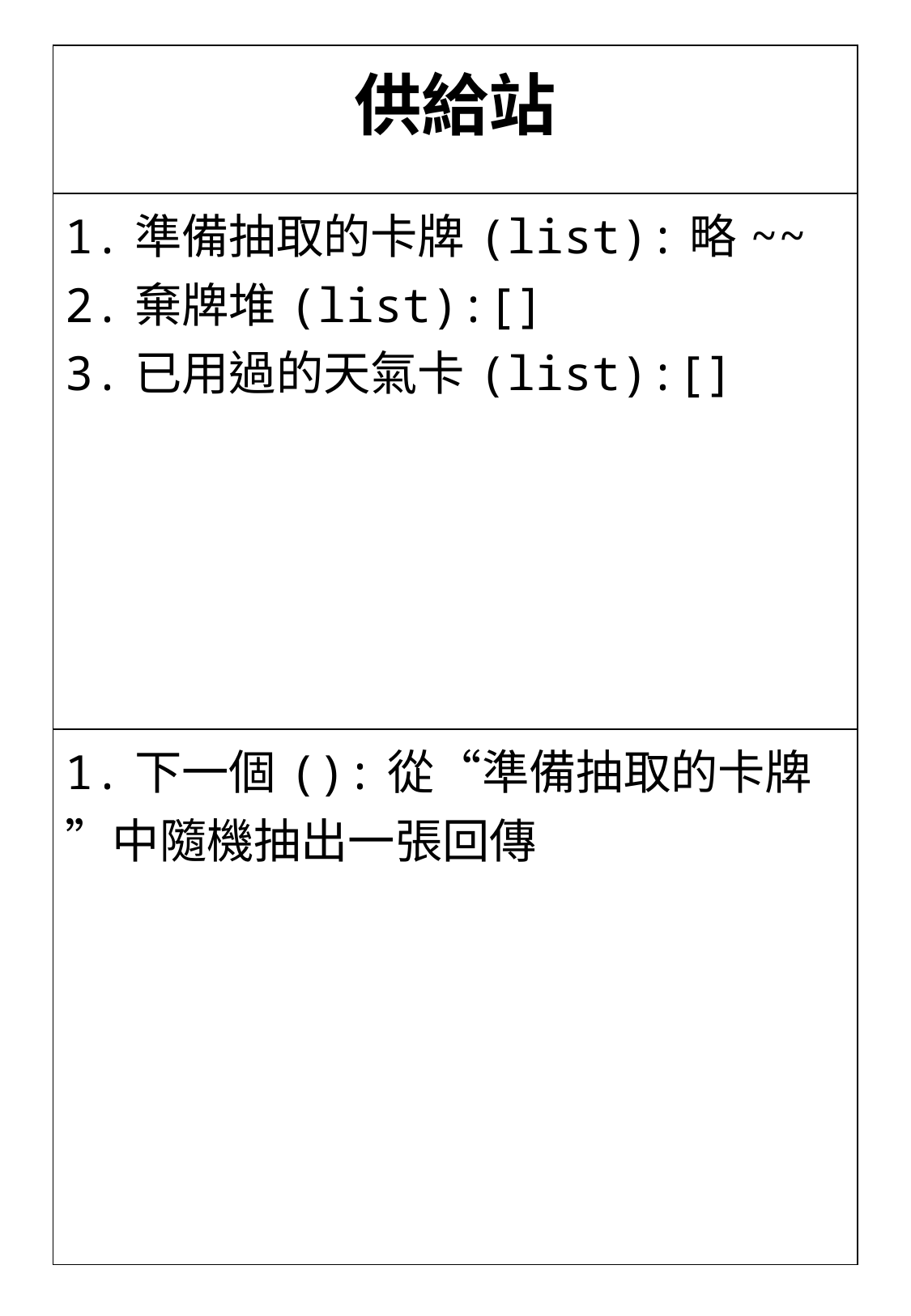

| 供給站 |
| --- |
| 1.準備抽取的卡牌(list):略~~ 2.棄牌堆(list):[] 3.已用過的天氣卡(list):[] |
| 1.下一個():從“準備抽取的卡牌”中隨機抽出一張回傳 |